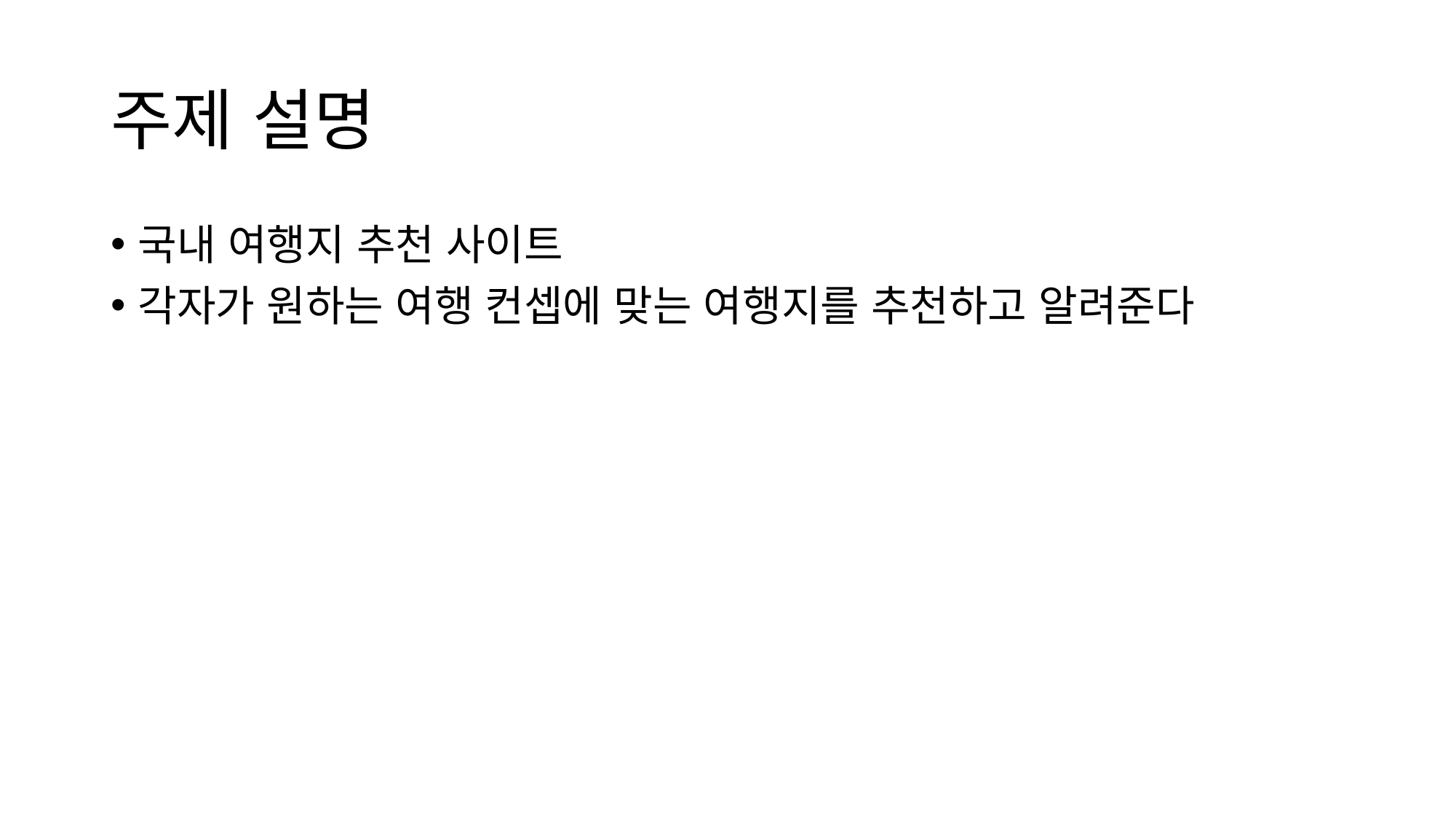

# 주제 설명
국내 여행지 추천 사이트
각자가 원하는 여행 컨셉에 맞는 여행지를 추천하고 알려준다